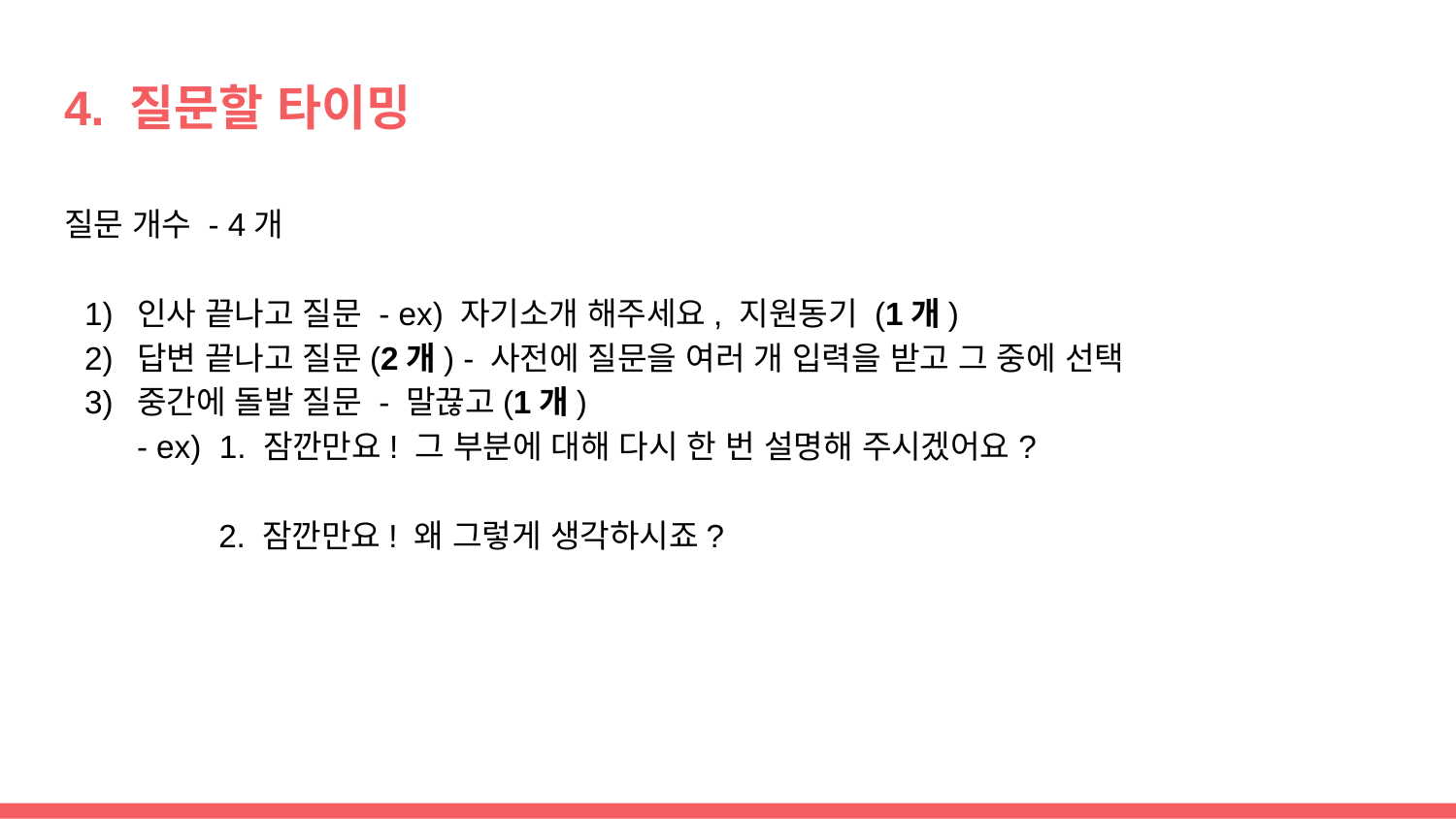

# 4. 질문할 타이밍
질문 개수 - 4개

인사 끝나고 질문 - ex) 자기소개 해주세요, 지원동기 (1개)
답변 끝나고 질문(2개) - 사전에 질문을 여러 개 입력을 받고 그 중에 선택
중간에 돌발 질문 - 말끊고(1개)
- ex)  1. 잠깐만요! 그 부분에 대해 다시 한 번 설명해 주시겠어요?
 2. 잠깐만요! 왜 그렇게 생각하시죠?